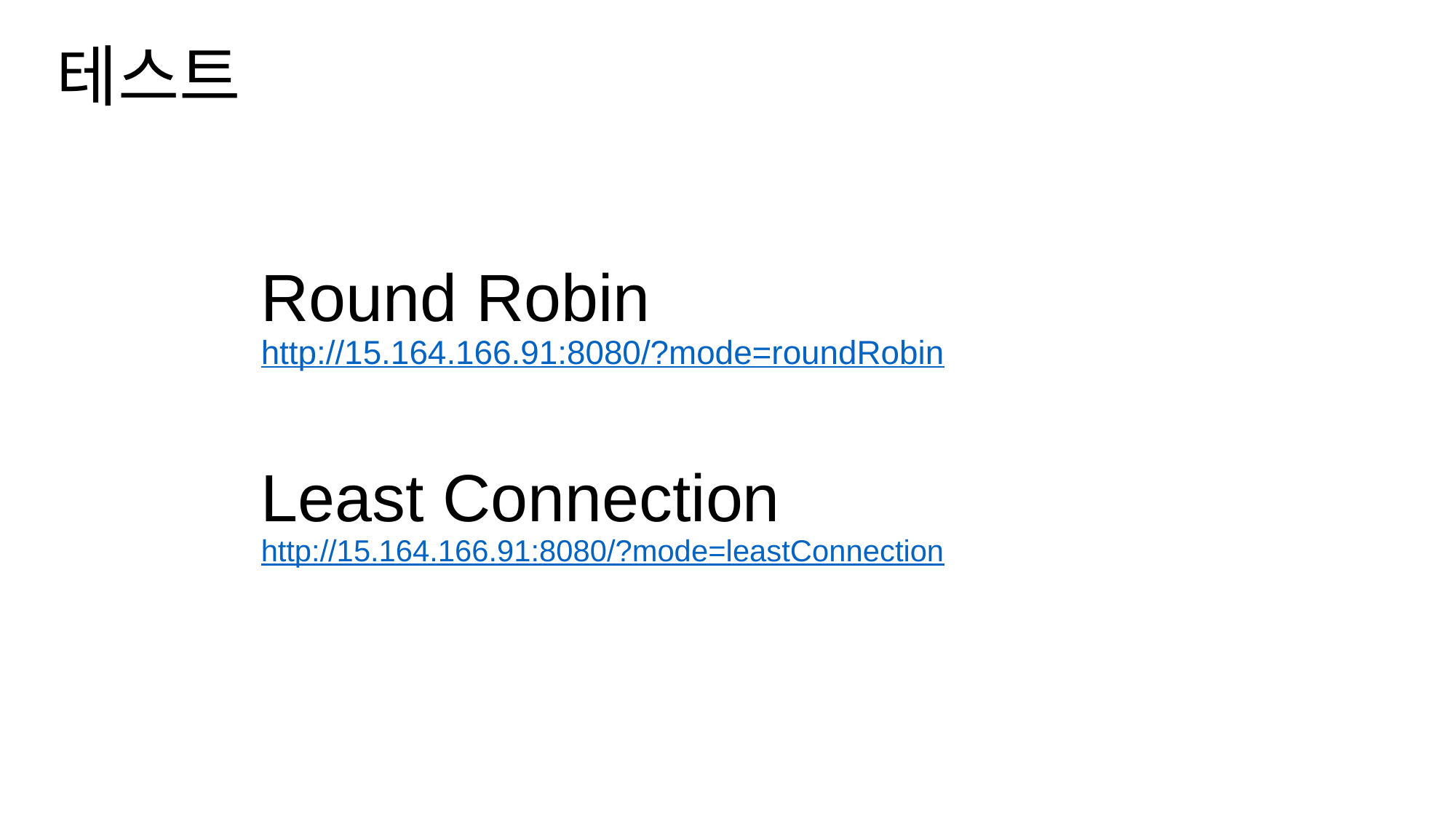

테스트
Round Robin
http://15.164.166.91:8080/?mode=roundRobin
# Least Connection http://15.164.166.91:8080/?mode=leastConnection